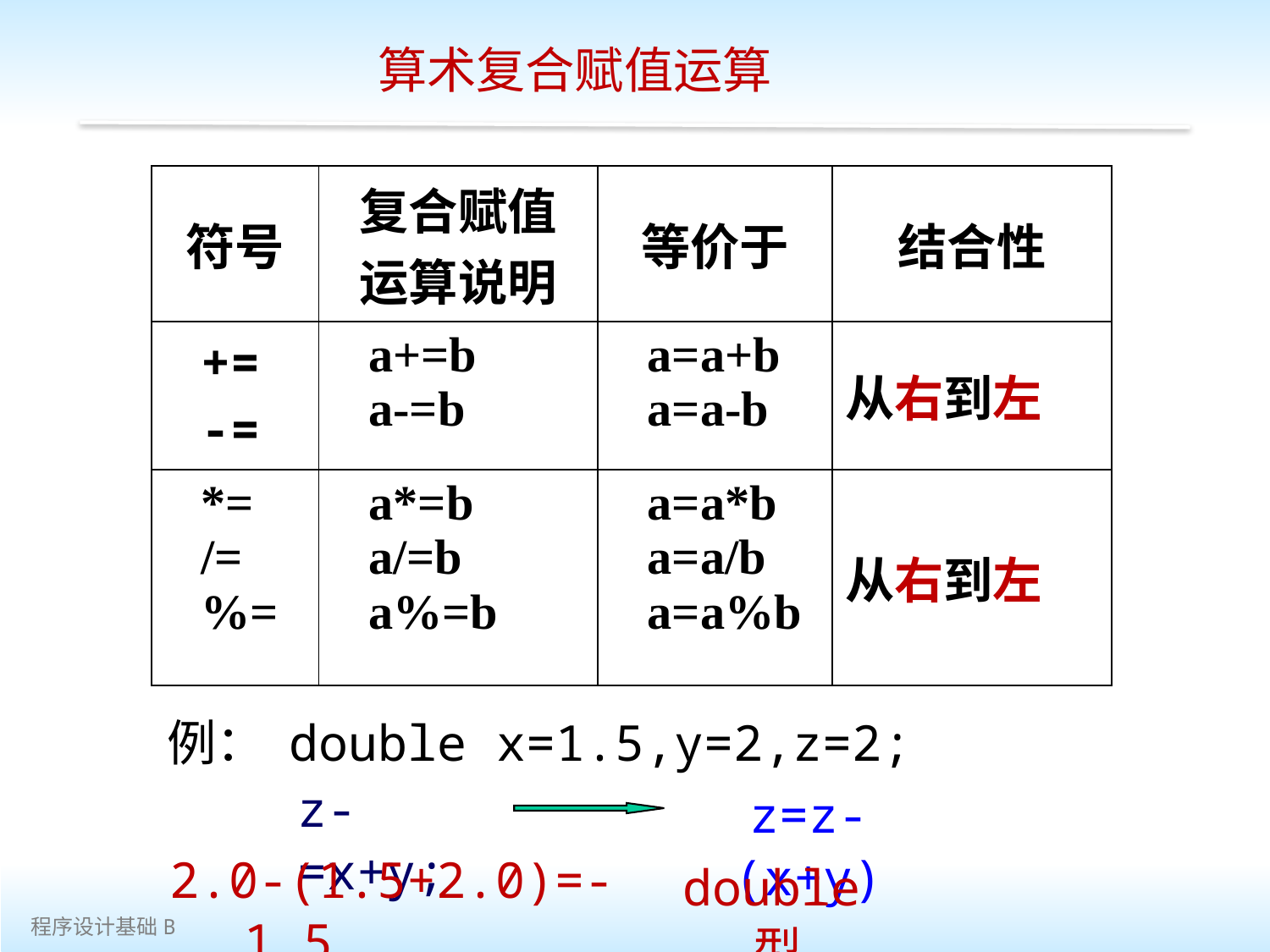

算术复合赋值运算
| 符号 | 复合赋值 运算说明 | 等价于 | 结合性 |
| --- | --- | --- | --- |
| += -= | a+=b a-=b | a=a+b a=a-b | 从右到左 |
| \*= /= %= | a\*=b a/=b a%=b | a=a\*b a=a/b a=a%b | 从右到左 |
例： double x=1.5,y=2,z=2;
z-=x+y;
z=z-(x+y)

2.0-(1.5+2.0)=-1.5
double型